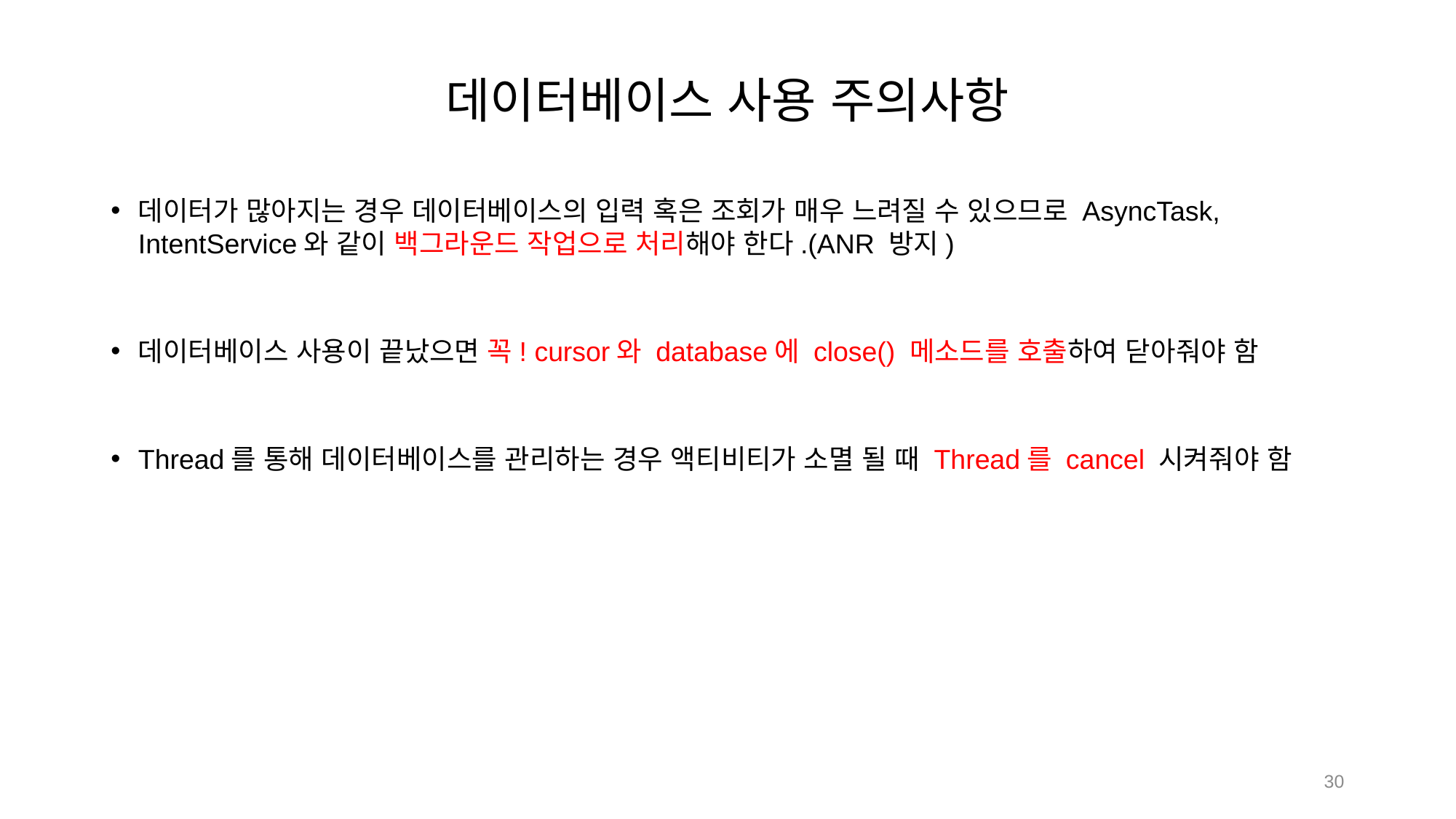

# 데이터베이스 사용 주의사항
데이터가 많아지는 경우 데이터베이스의 입력 혹은 조회가 매우 느려질 수 있으므로 AsyncTask, IntentService와 같이 백그라운드 작업으로 처리해야 한다.(ANR 방지)

데이터베이스 사용이 끝났으면 꼭! cursor와 database에 close() 메소드를 호출하여 닫아줘야 함

Thread를 통해 데이터베이스를 관리하는 경우 액티비티가 소멸 될 때 Thread를 cancel 시켜줘야 함
30